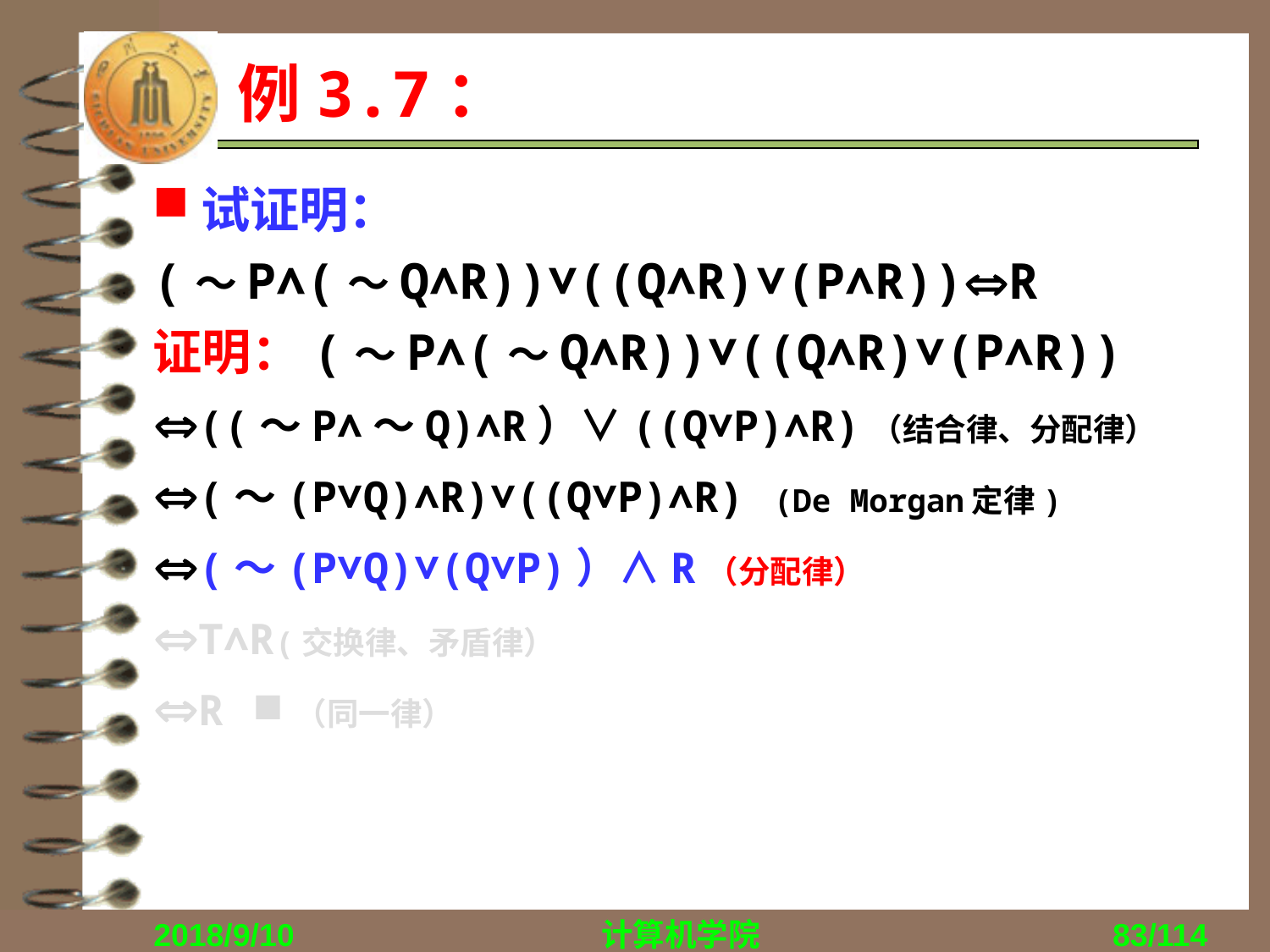

# 例3.7：
试证明：
(～P∧(～Q∧R))∨((Q∧R)∨(P∧R))⇔R
证明：(～P∧(～Q∧R))∨((Q∧R)∨(P∧R))
⇔((～P∧～Q)∧R）∨((Q∨P)∧R)（结合律、分配律）
⇔(～(P∨Q)∧R)∨((Q∨P)∧R) (De Morgan定律)
⇔(～(P∨Q)∨(Q∨P)）∧R（分配律）
⇔T∧R(交换律、矛盾律）
⇔R ■（同一律）

2018/9/10
计算机学院
83/114